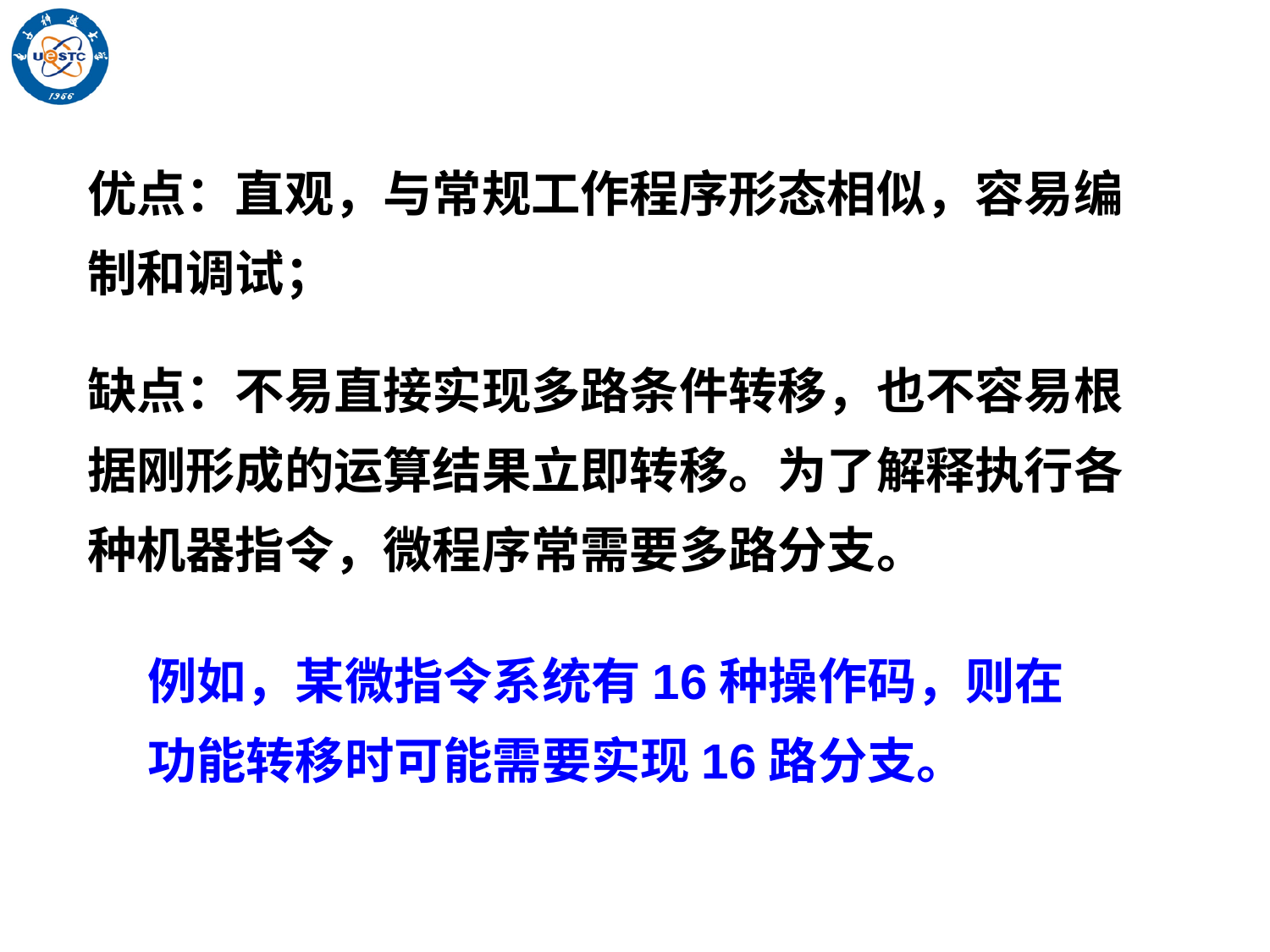

优点：直观，与常规工作程序形态相似，容易编制和调试；
缺点：不易直接实现多路条件转移，也不容易根据刚形成的运算结果立即转移。为了解释执行各种机器指令，微程序常需要多路分支。
例如，某微指令系统有16种操作码，则在功能转移时可能需要实现16路分支。